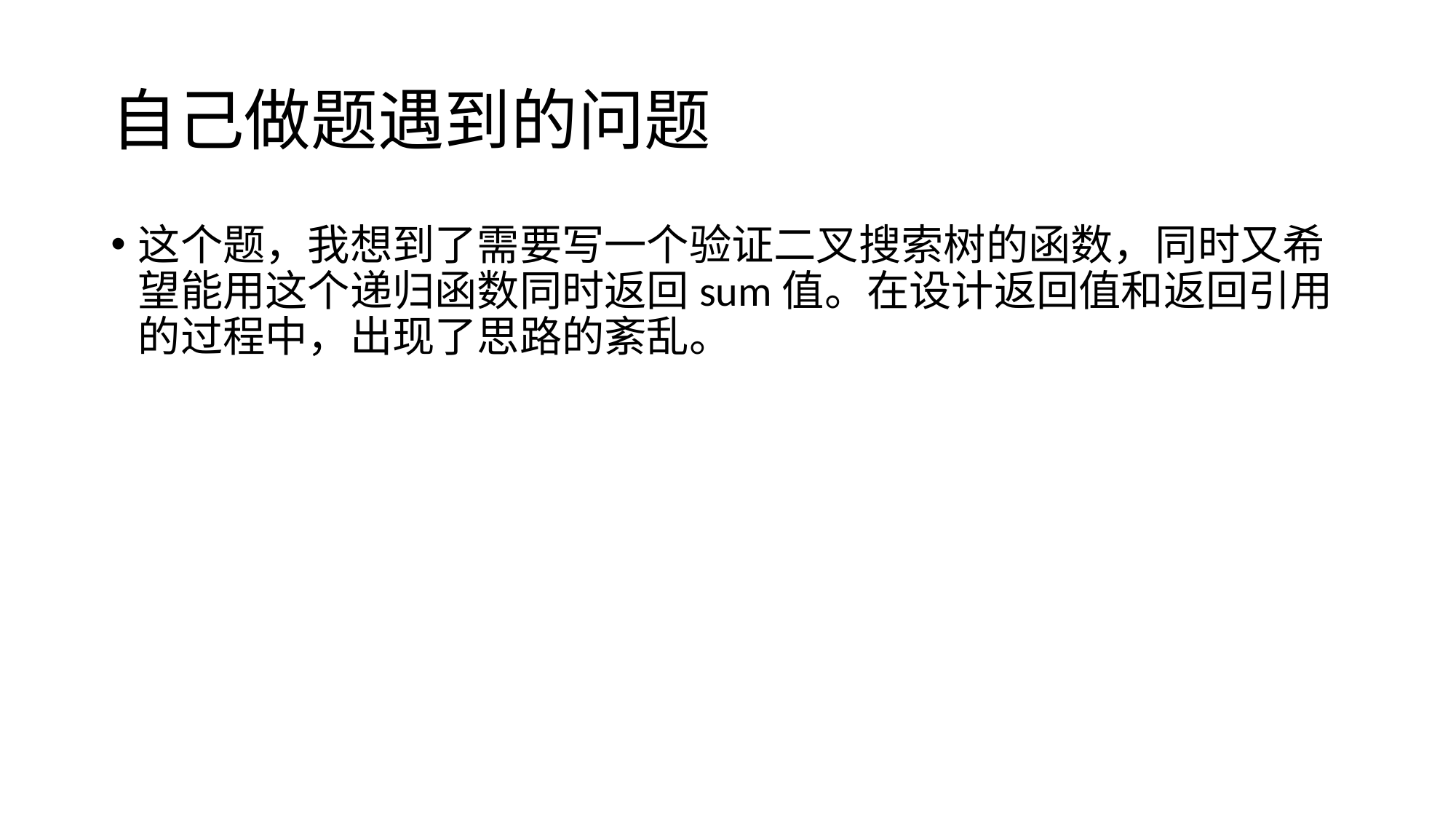

# 自己做题遇到的问题
这个题，我想到了需要写一个验证二叉搜索树的函数，同时又希望能用这个递归函数同时返回sum值。在设计返回值和返回引用的过程中，出现了思路的紊乱。